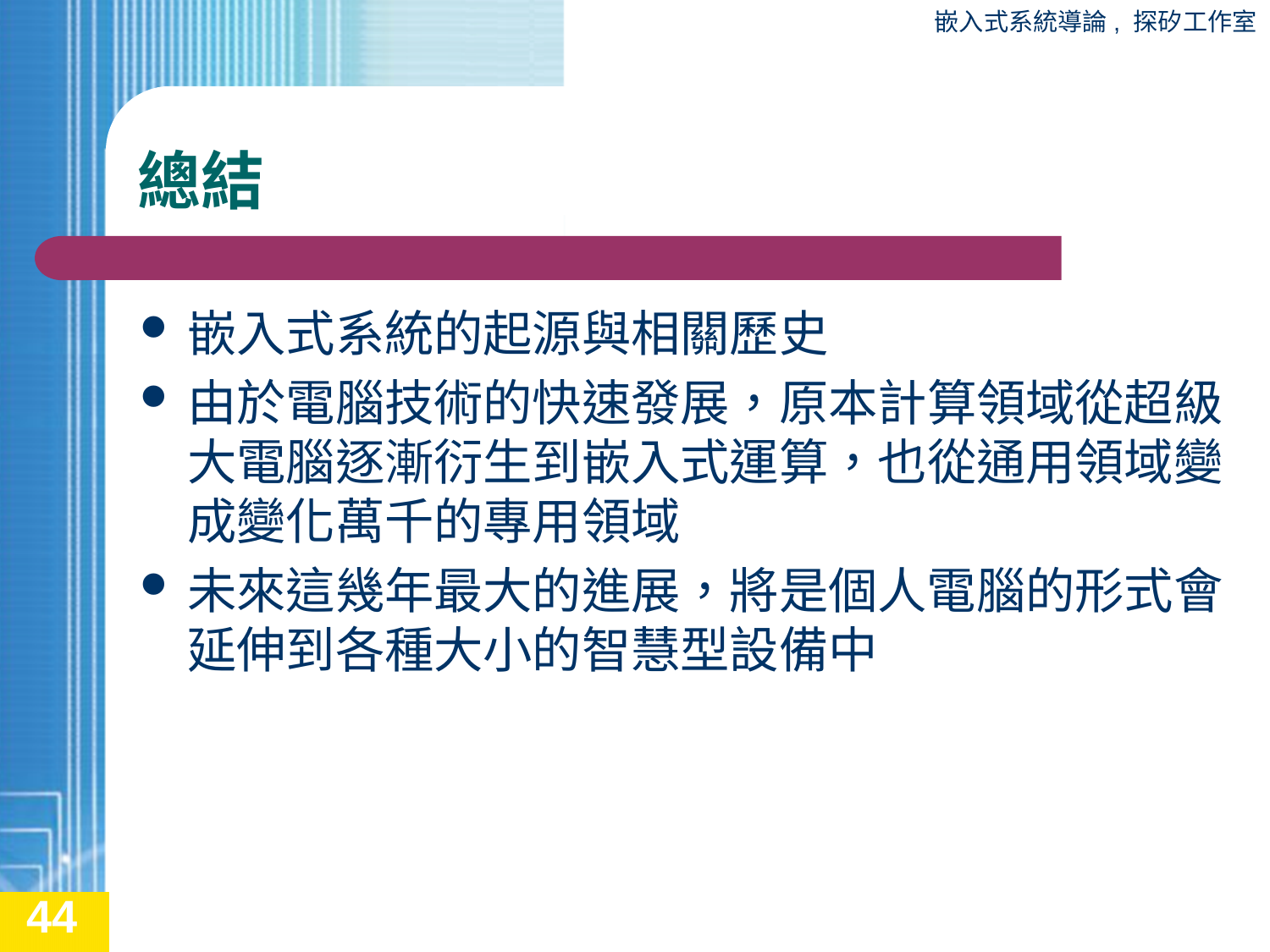

嵌入式系統導論, 探矽工作室
# 總結
嵌入式系統的起源與相關歷史
由於電腦技術的快速發展，原本計算領域從超級大電腦逐漸衍生到嵌入式運算，也從通用領域變成變化萬千的專用領域
未來這幾年最大的進展，將是個人電腦的形式會延伸到各種大小的智慧型設備中
44